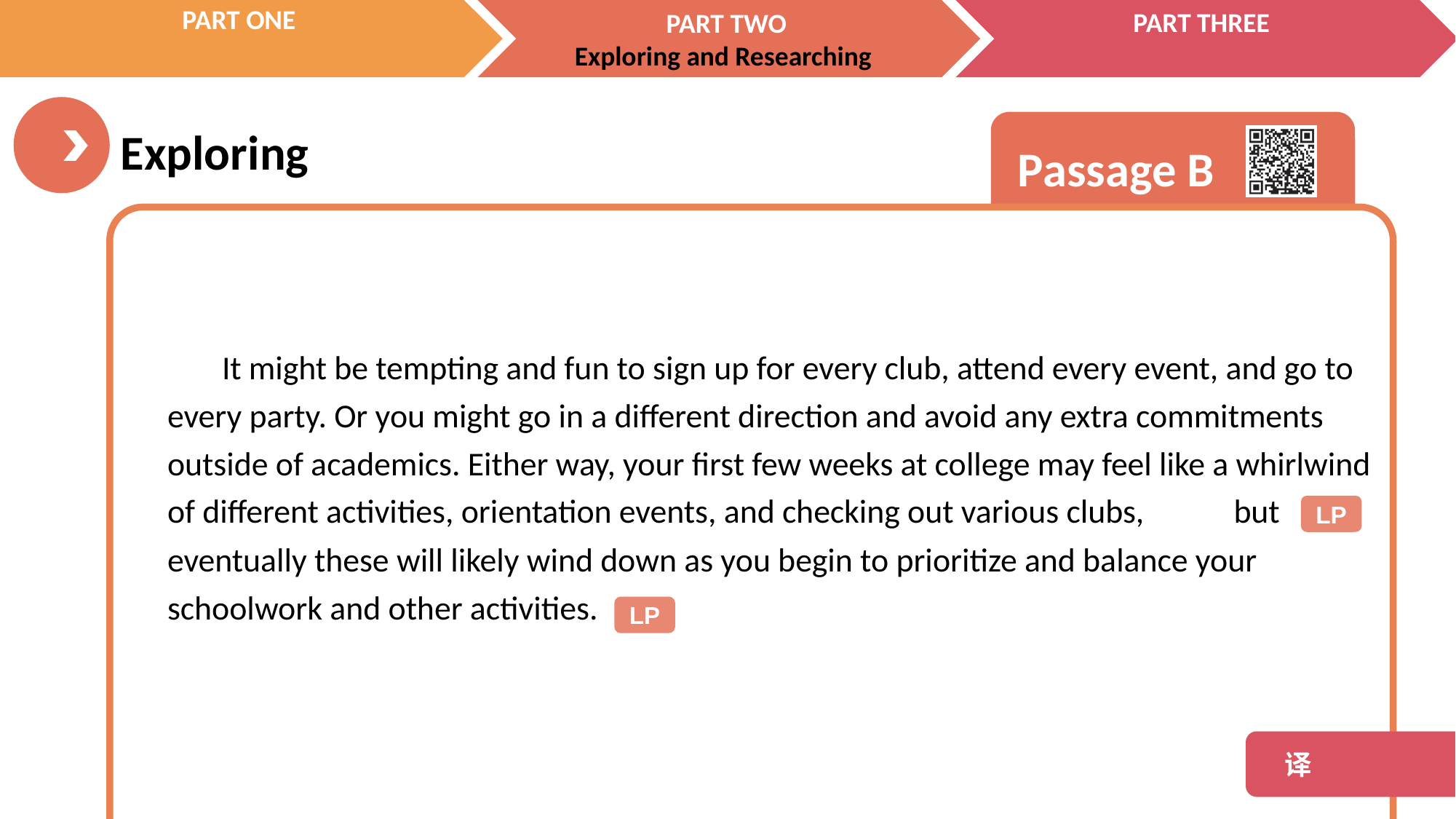

It might be tempting and fun to sign up for every club, attend every event, and go to every party. Or you might go in a different direction and avoid any extra commitments outside of academics. Either way, your first few weeks at college may feel like a whirlwind of different activities, orientation events, and checking out various clubs,            but eventually these will likely wind down as you begin to prioritize and balance your schoolwork and other activities.

LP
LP
   译